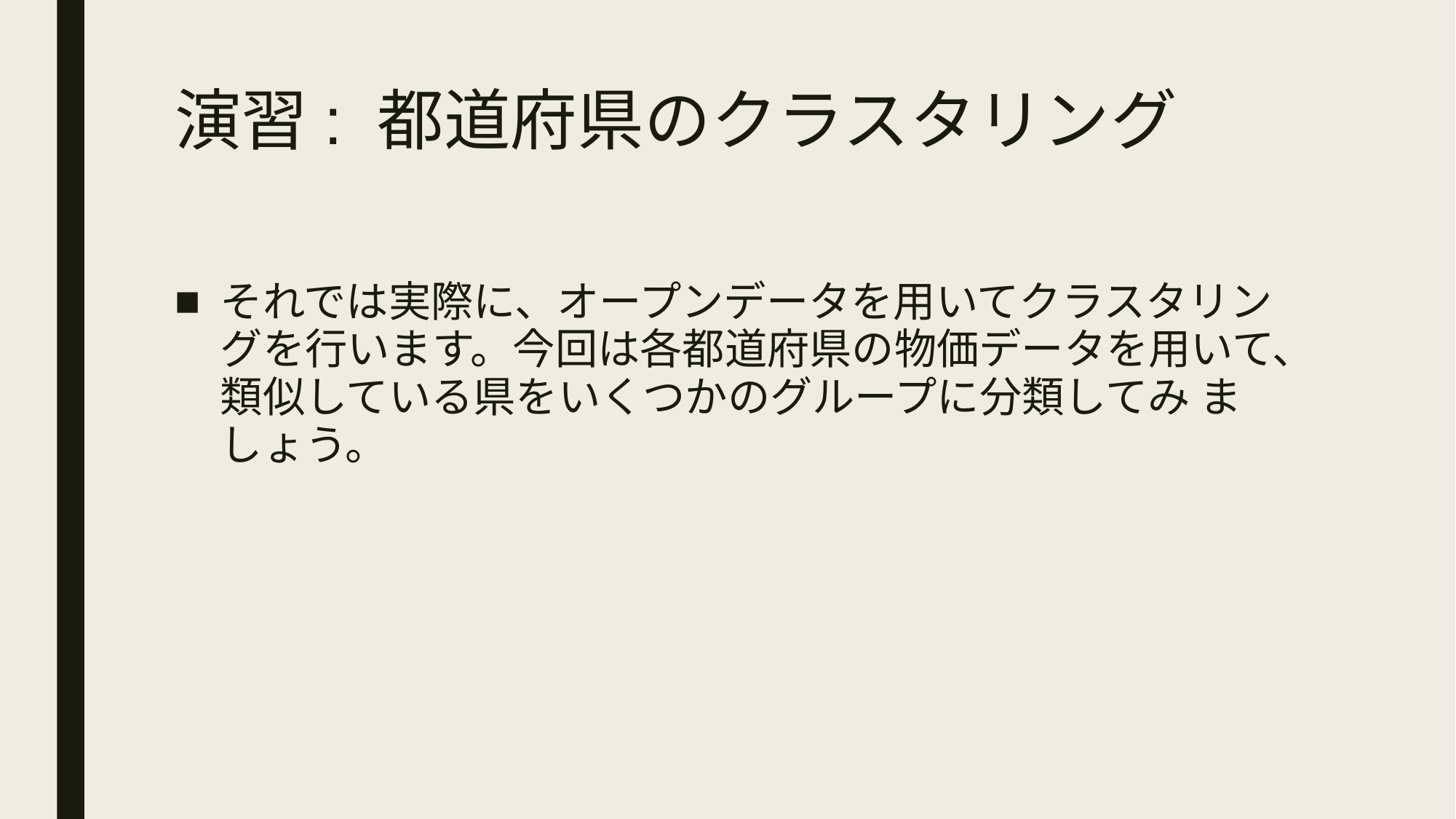

# 演習: 都道府県のクラスタリング
それでは実際に、オープンデータを用いてクラスタリングを行います。今回は各都道府県の物価データを用いて、類似している県をいくつかのグループに分類してみ ましょう。